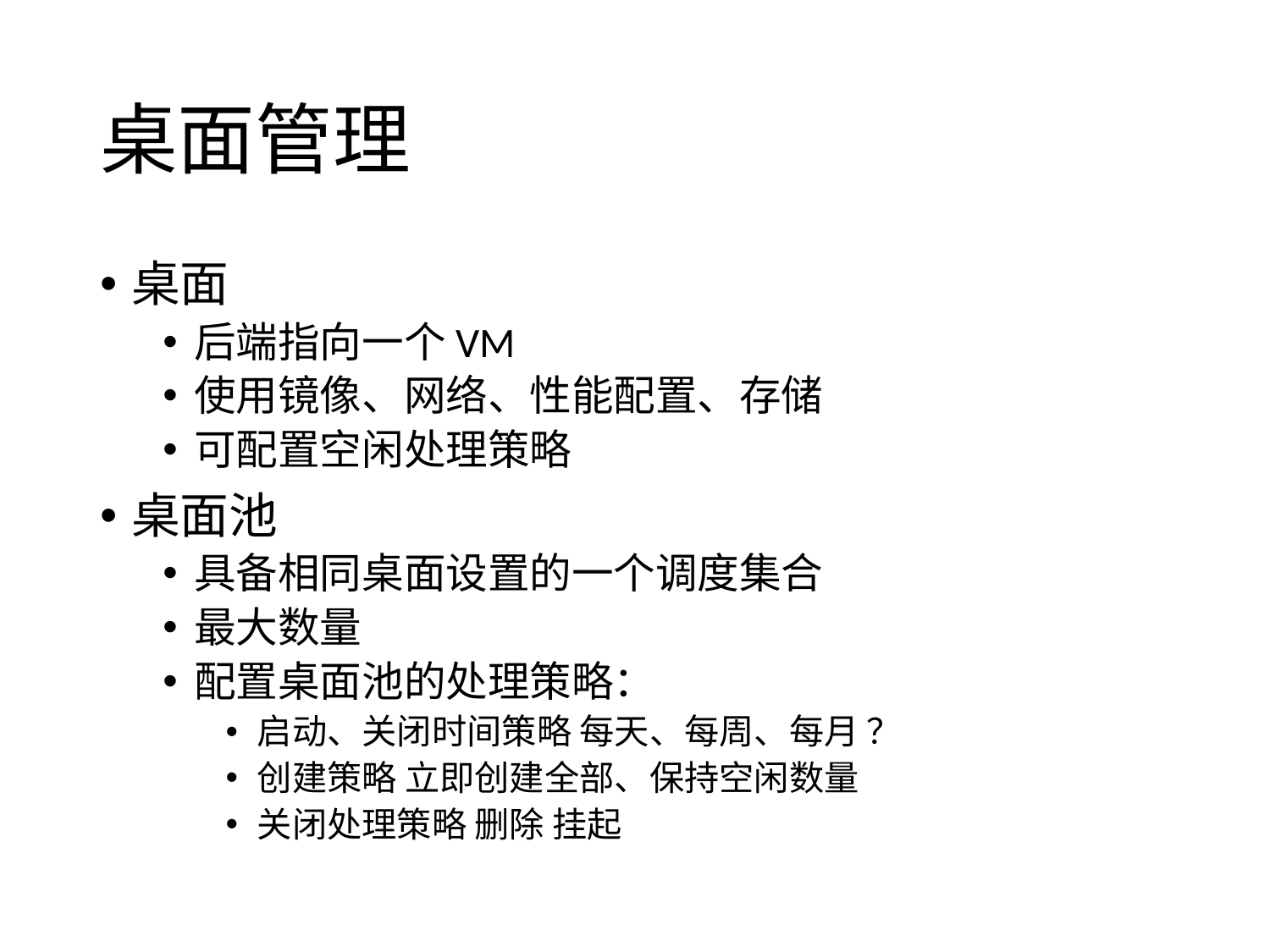

# 桌面管理
桌面
后端指向一个VM
使用镜像、网络、性能配置、存储
可配置空闲处理策略
桌面池
具备相同桌面设置的一个调度集合
最大数量
配置桌面池的处理策略：
启动、关闭时间策略 每天、每周、每月 ？
创建策略 立即创建全部、保持空闲数量
关闭处理策略 删除 挂起